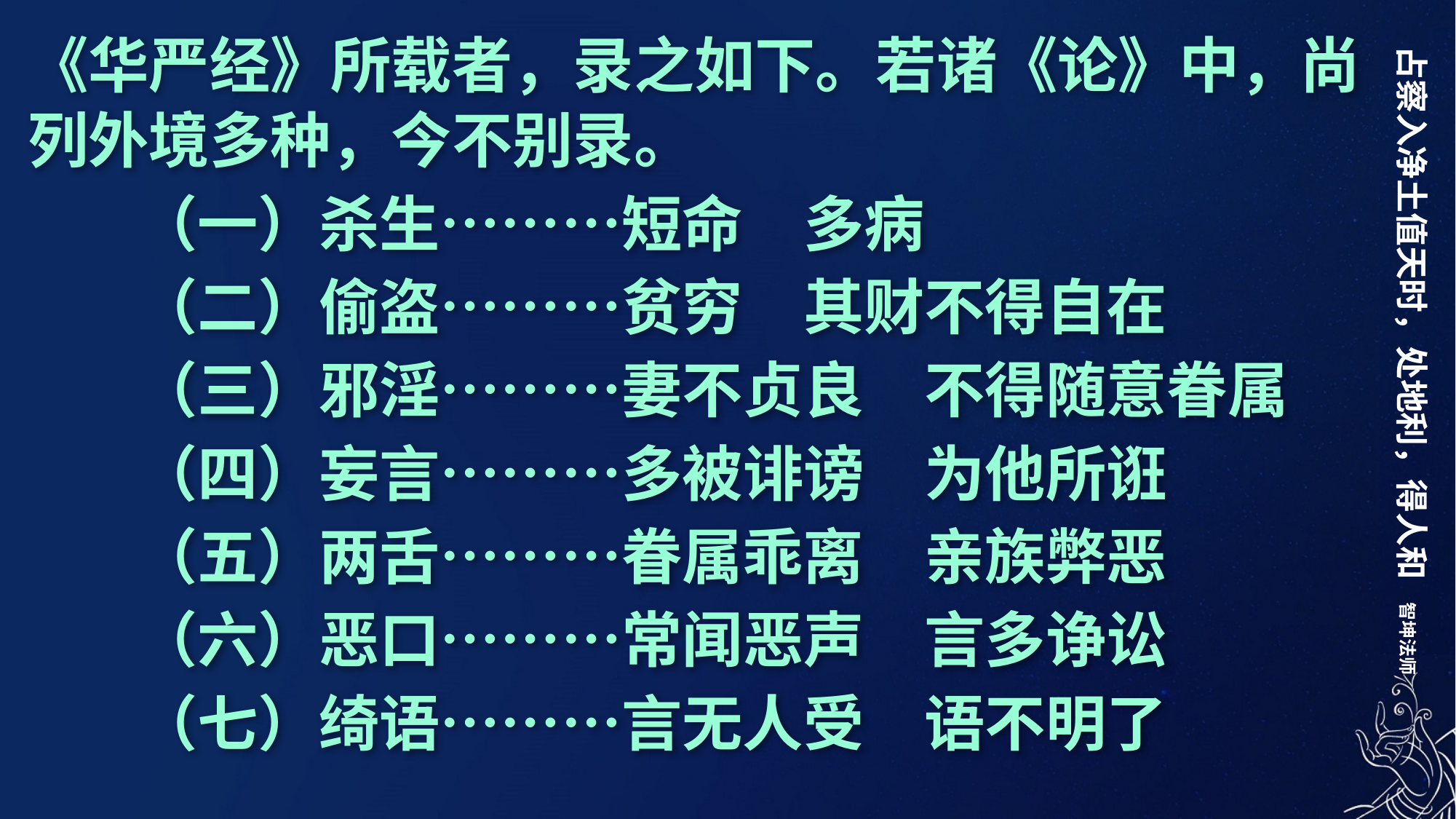

《华严经》所载者，录之如下。若诸《论》中，尚列外境多种，今不别录。
	（一）杀生………短命　多病
	（二）偷盗………贫穷　其财不得自在
	（三）邪淫………妻不贞良　不得随意眷属
	（四）妄言………多被诽谤　为他所诳
	（五）两舌………眷属乖离　亲族弊恶
	（六）恶口………常闻恶声　言多诤讼
	（七）绮语………言无人受　语不明了